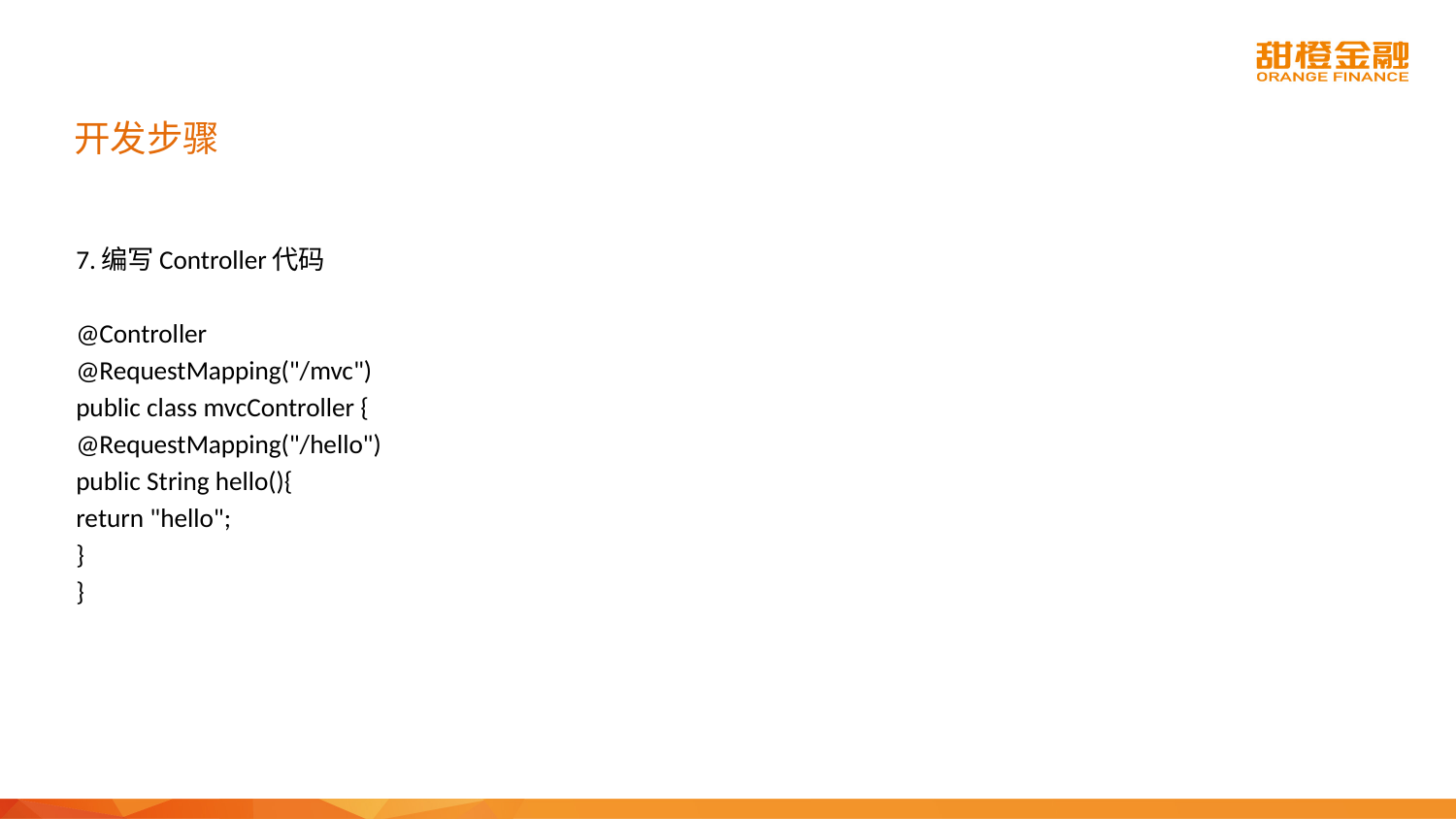

# 开发步骤

7.编写Controller代码

@Controller
@RequestMapping("/mvc")
public class mvcController {
@RequestMapping("/hello")
public String hello(){
return "hello";
}
}